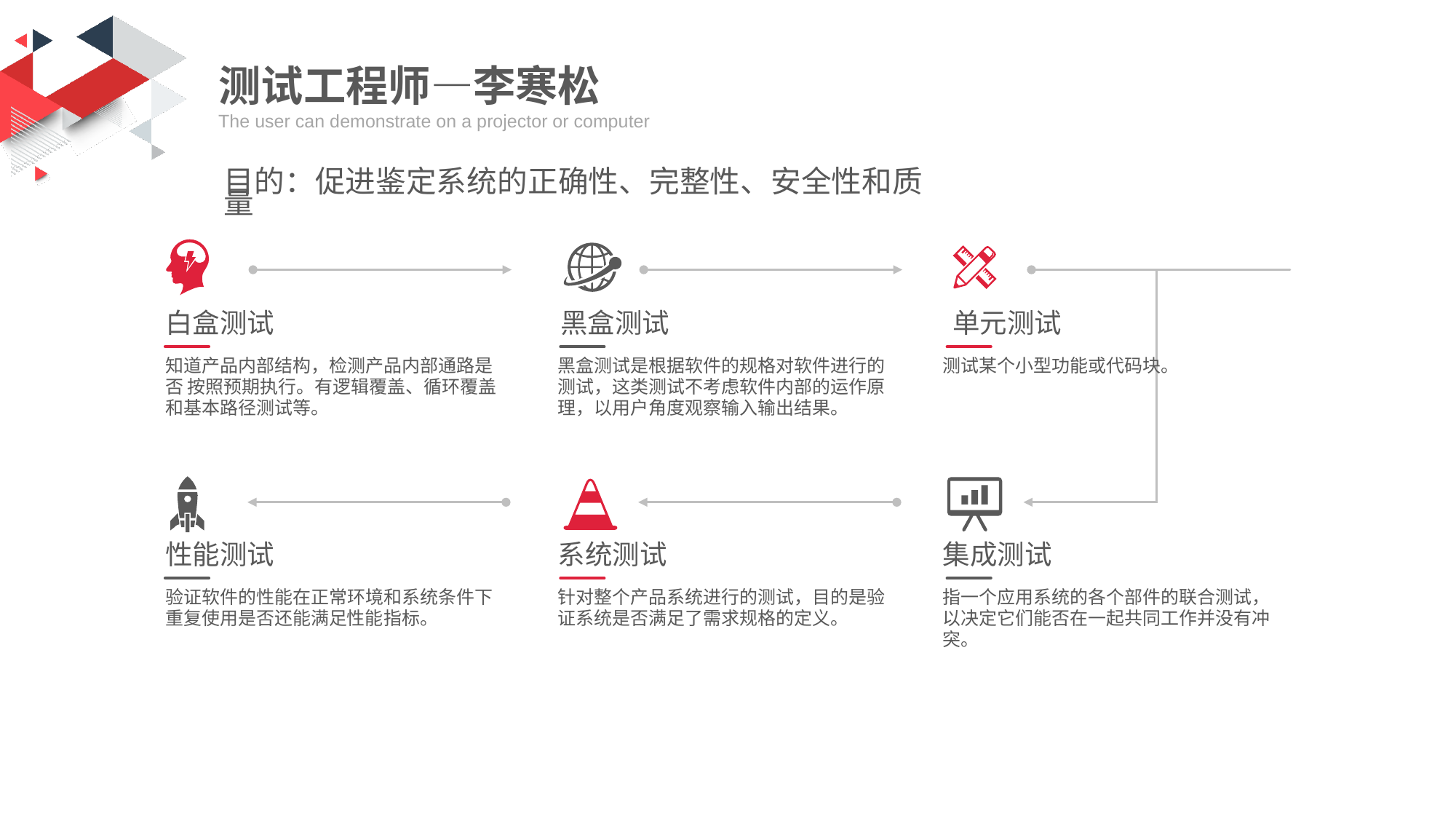

测试工程师—李寒松
The user can demonstrate on a projector or computer
目的：促进鉴定系统的正确性、完整性、安全性和质量

白盒测试
知道产品内部结构，检测产品内部通路是否 按照预期执行。有逻辑覆盖、循环覆盖和基本路径测试等。
黑盒测试
黑盒测试是根据软件的规格对软件进行的测试，这类测试不考虑软件内部的运作原理，以用户角度观察输入输出结果。
单元测试
测试某个小型功能或代码块。
性能测试
验证软件的性能在正常环境和系统条件下重复使用是否还能满足性能指标。
系统测试
针对整个产品系统进行的测试，目的是验证系统是否满足了需求规格的定义。
集成测试
指一个应用系统的各个部件的联合测试，以决定它们能否在一起共同工作并没有冲突。